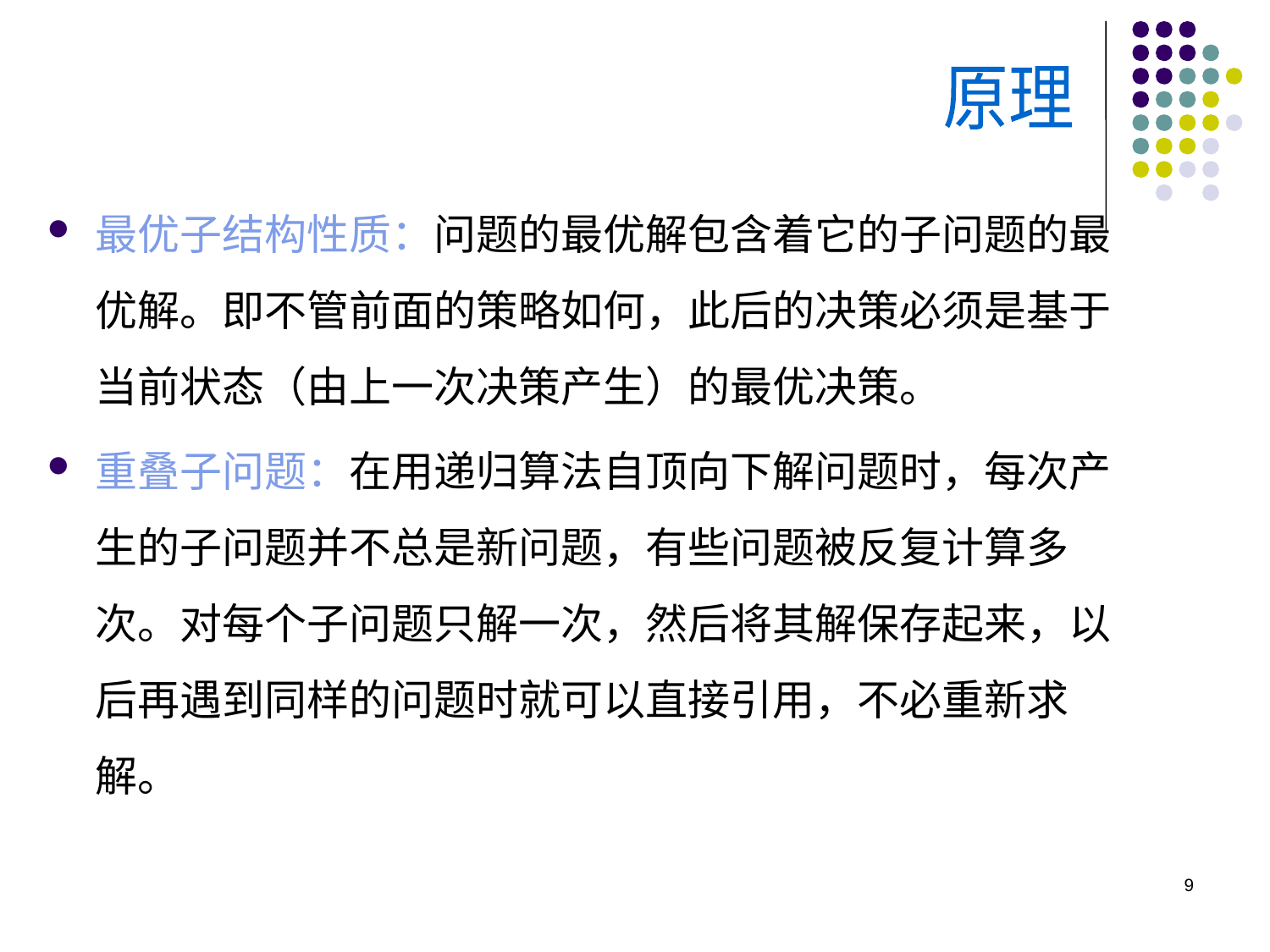

原理
最优子结构性质：问题的最优解包含着它的子问题的最优解。即不管前面的策略如何，此后的决策必须是基于当前状态（由上一次决策产生）的最优决策。
重叠子问题：在用递归算法自顶向下解问题时，每次产生的子问题并不总是新问题，有些问题被反复计算多次。对每个子问题只解一次，然后将其解保存起来，以后再遇到同样的问题时就可以直接引用，不必重新求解。
9